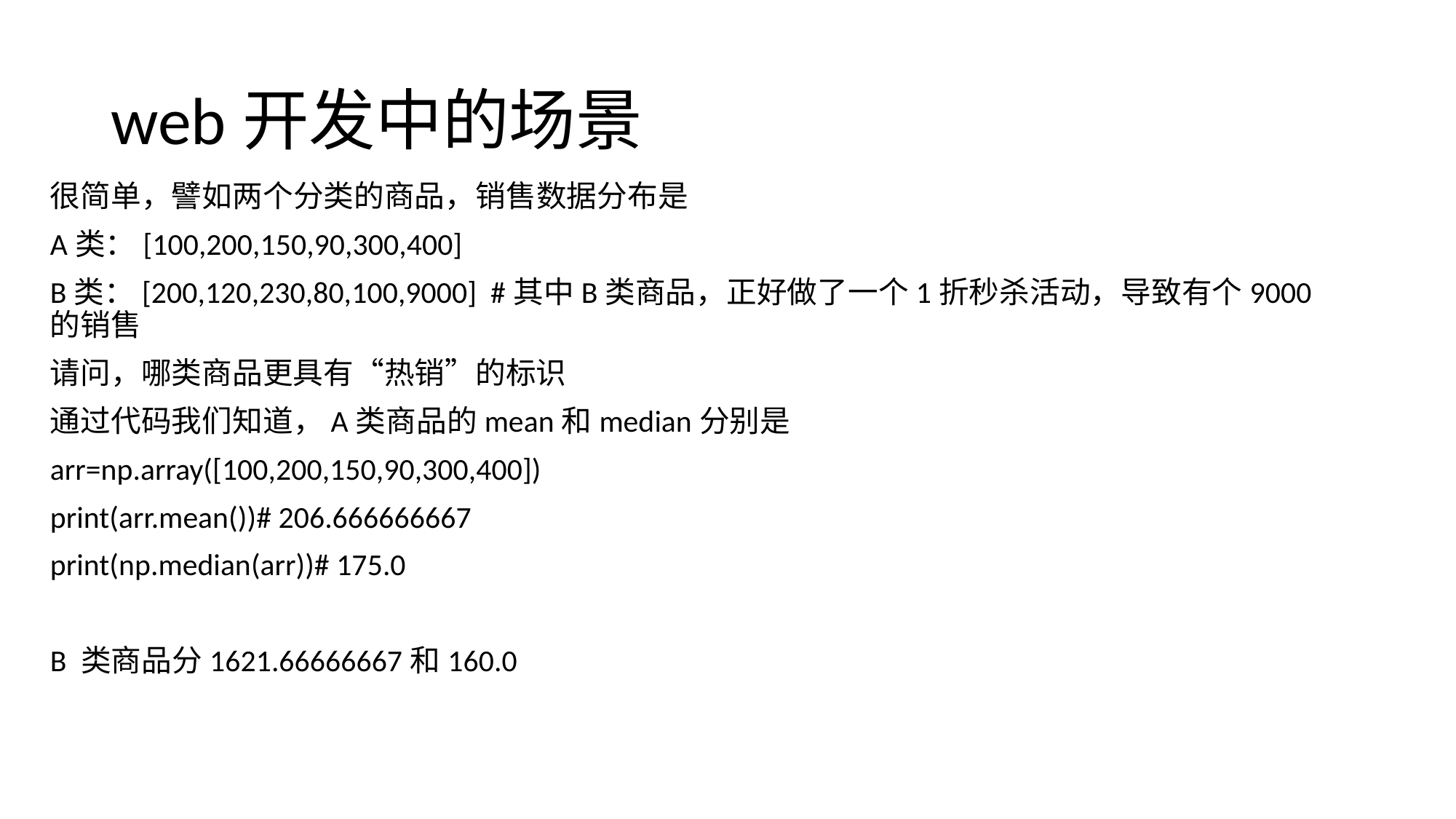

# web开发中的场景
很简单，譬如两个分类的商品，销售数据分布是
A类：[100,200,150,90,300,400]
B类：[200,120,230,80,100,9000]  #其中B类商品，正好做了一个1折秒杀活动，导致有个9000的销售
请问，哪类商品更具有“热销”的标识
通过代码我们知道，A类商品的mean和median分别是
arr=np.array([100,200,150,90,300,400])
print(arr.mean())# 206.666666667
print(np.median(arr))# 175.0

B 类商品分1621.66666667和160.0